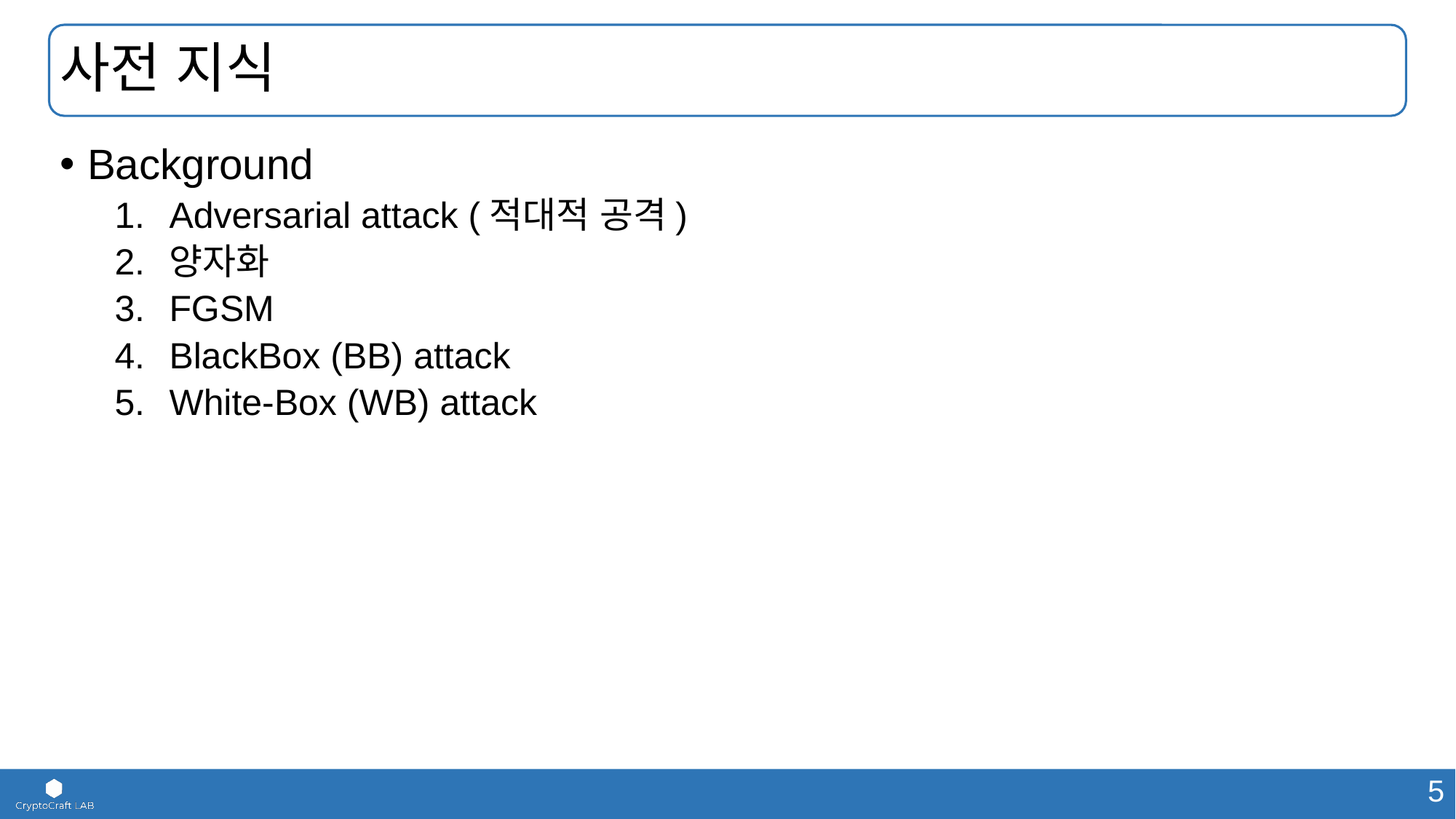

# 사전 지식
Background
Adversarial attack (적대적 공격)
양자화
FGSM
BlackBox (BB) attack
White-Box (WB) attack